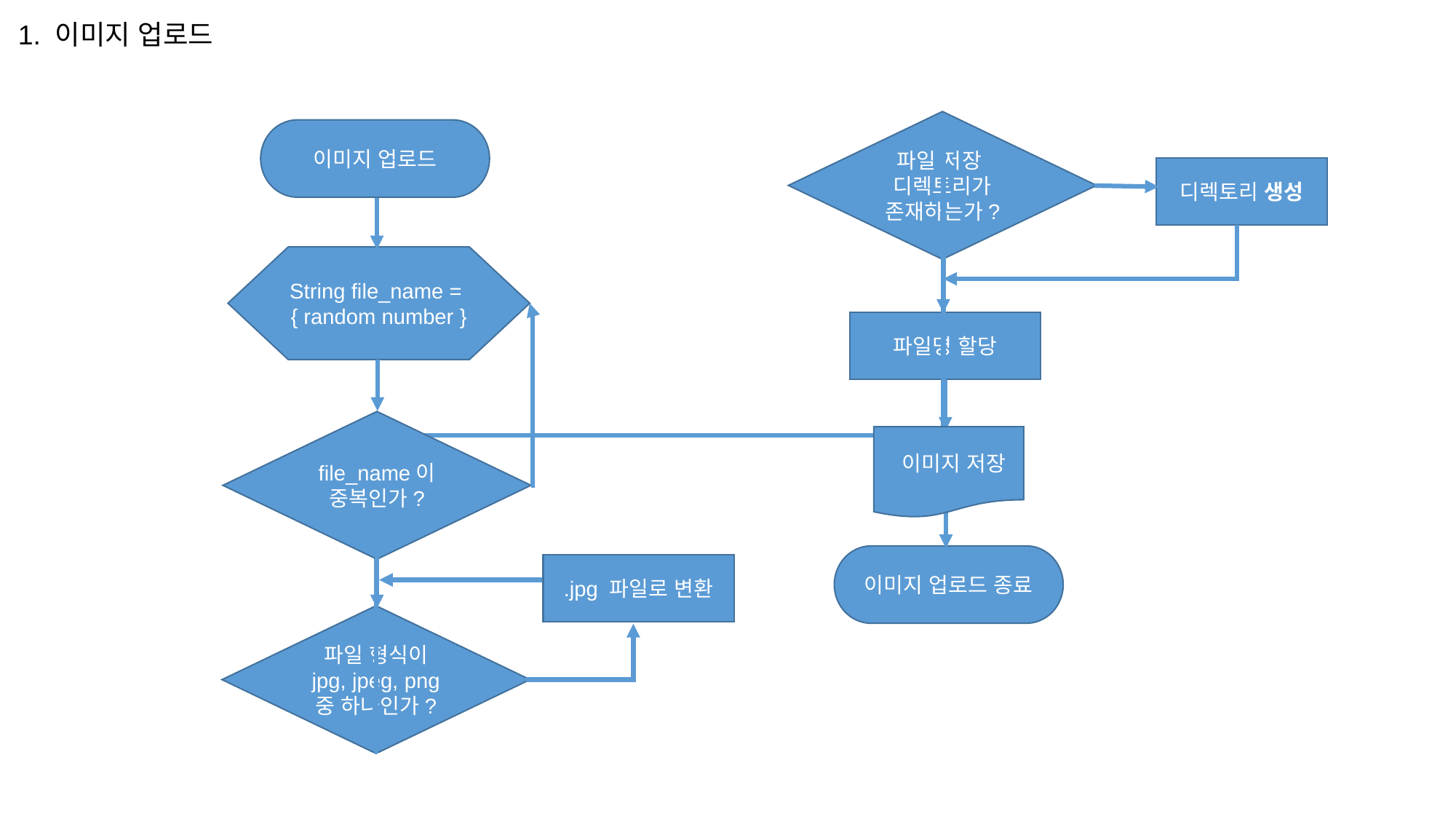

1. 이미지 업로드
파일 저장
디렉토리가 존재하는가?
이미지 업로드
디렉토리 생성
String file_name =
{ random number }
파일명 할당
file_name이 중복인가?
 이미지 저장
이미지 업로드 종료
.jpg 파일로 변환
파일 형식이 jpg, jpeg, png 중 하나인가?